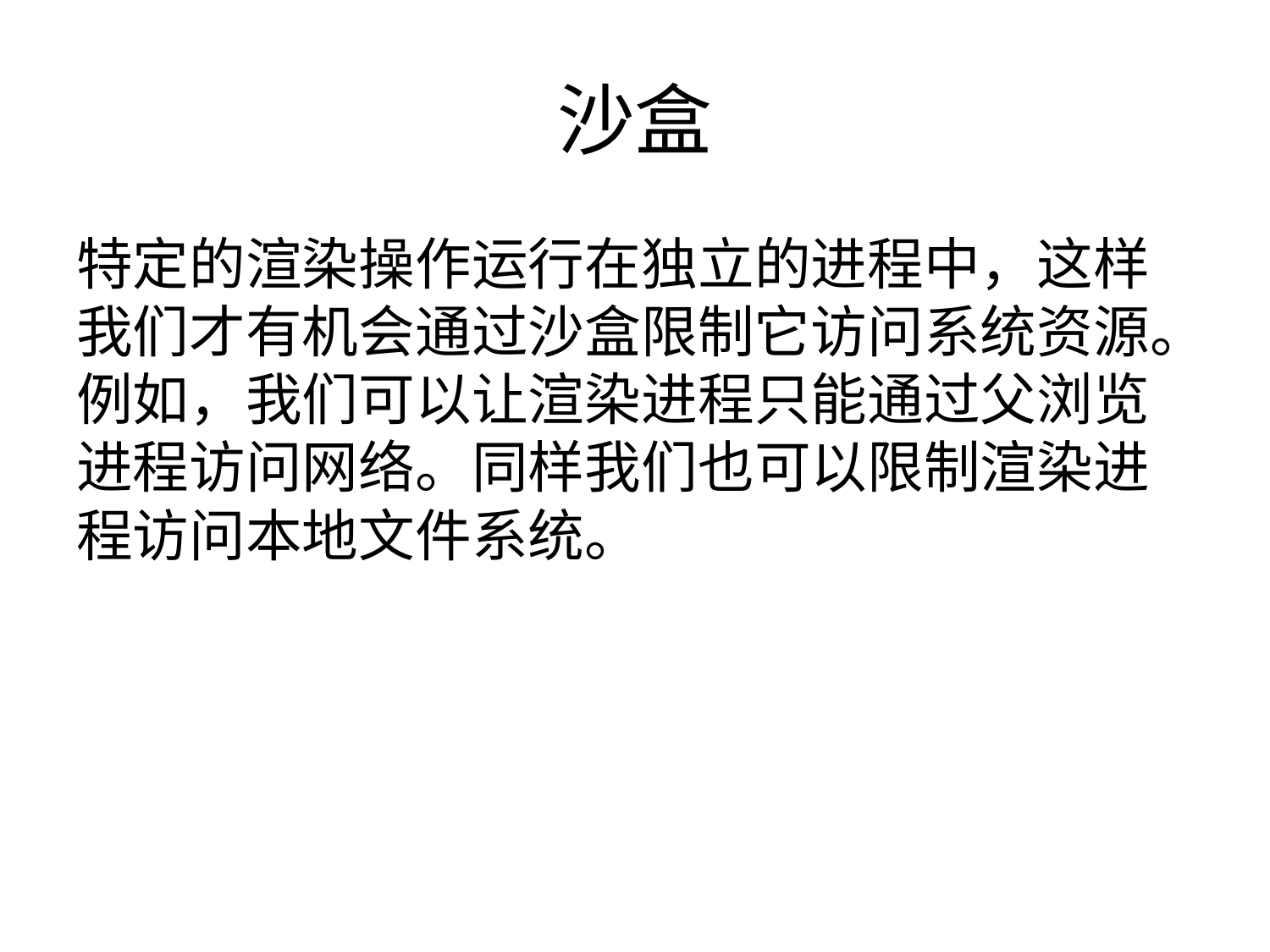

# 沙盒
特定的渲染操作运行在独立的进程中，这样我们才有机会通过沙盒限制它访问系统资源。例如，我们可以让渲染进程只能通过父浏览进程访问网络。同样我们也可以限制渲染进程访问本地文件系统。